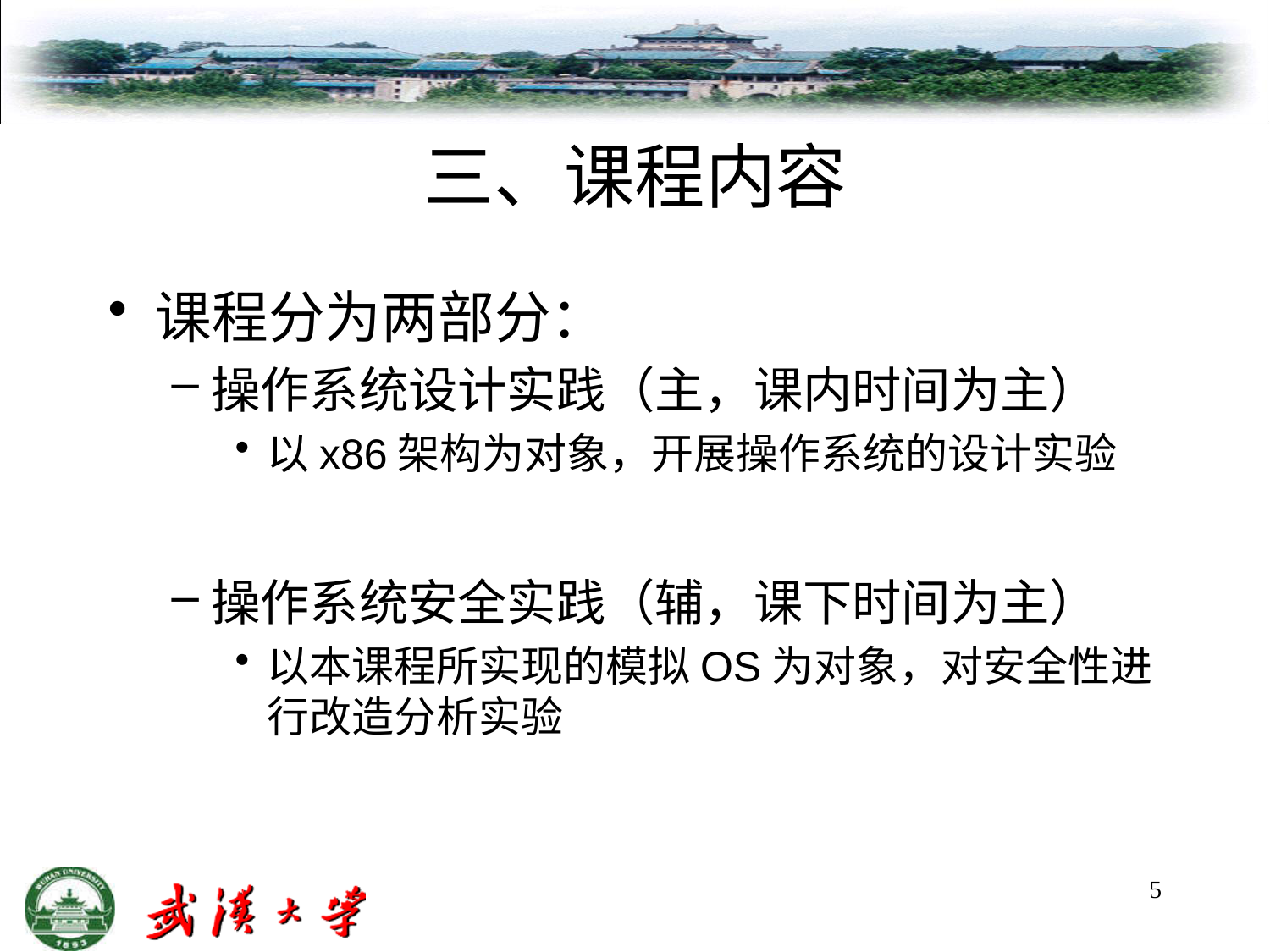

# 三、课程内容
课程分为两部分：
操作系统设计实践（主，课内时间为主）
以x86架构为对象，开展操作系统的设计实验

操作系统安全实践（辅，课下时间为主）
以本课程所实现的模拟OS为对象，对安全性进行改造分析实验

5